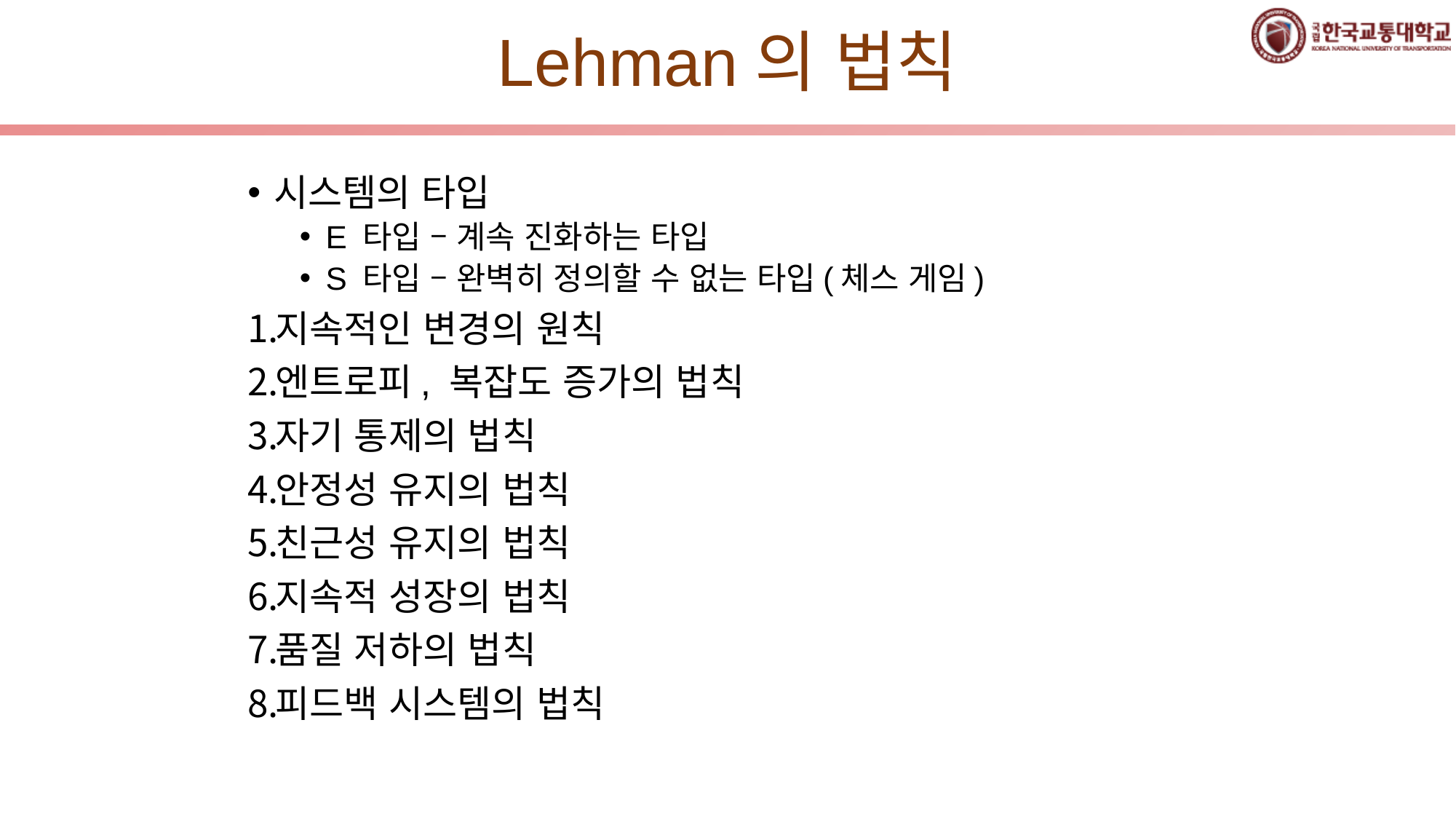

# Lehman의 법칙
시스템의 타입
E 타입 – 계속 진화하는 타입
S 타입 – 완벽히 정의할 수 없는 타입(체스 게임)
지속적인 변경의 원칙
엔트로피, 복잡도 증가의 법칙
자기 통제의 법칙
안정성 유지의 법칙
친근성 유지의 법칙
지속적 성장의 법칙
품질 저하의 법칙
피드백 시스템의 법칙